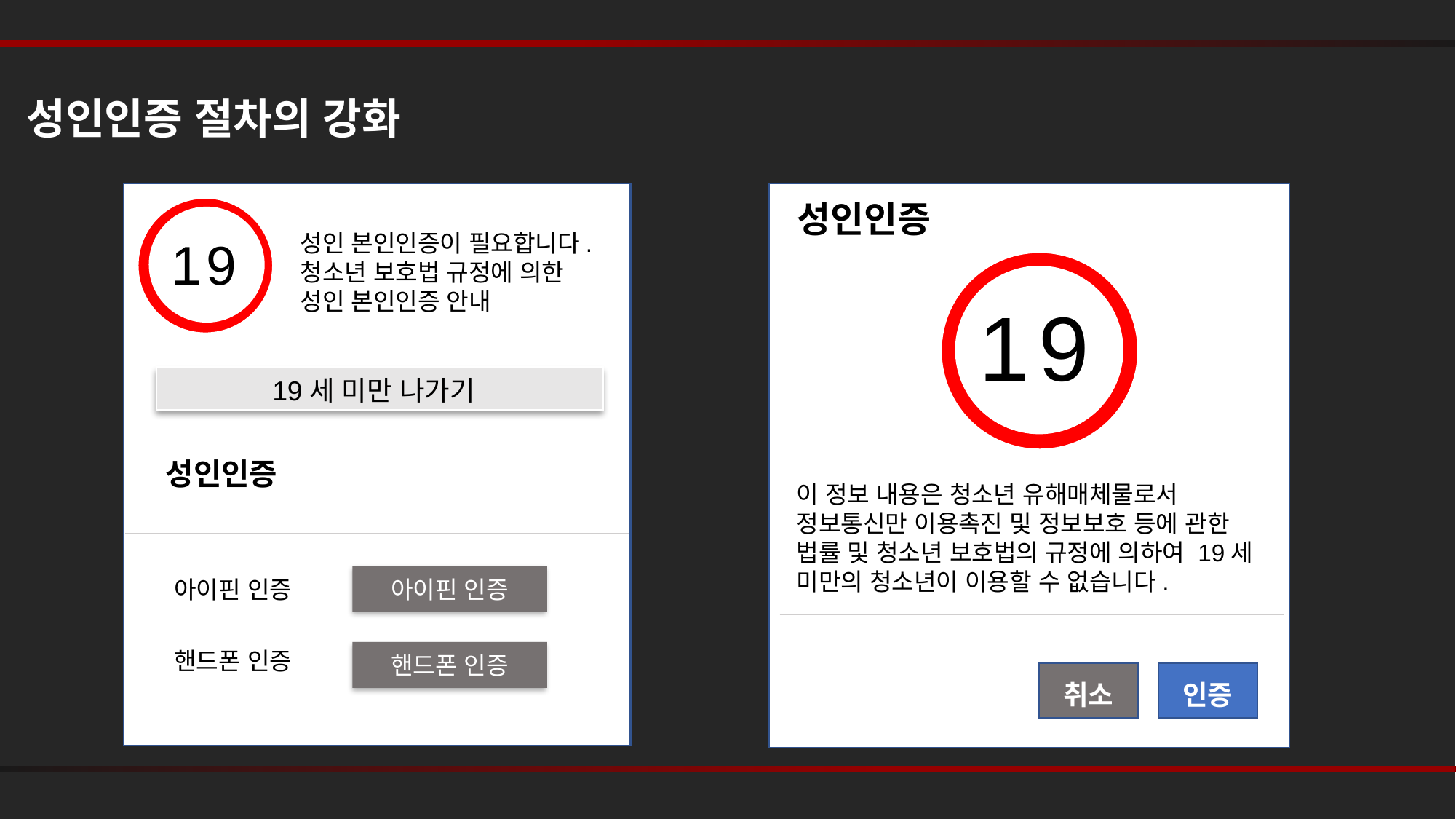

성인인증 절차의 강화

성인인증

성인 본인인증이 필요합니다.
청소년 보호법 규정에 의한
성인 본인인증 안내
19

19

19세 미만 나가기
성인인증
이 정보 내용은 청소년 유해매체물로서 정보통신만 이용촉진 및 정보보호 등에 관한 법률 및 청소년 보호법의 규정에 의하여 19세 미만의 청소년이 이용할 수 없습니다.
아이핀 인증
아이핀 인증
핸드폰 인증
핸드폰 인증

취소
인증